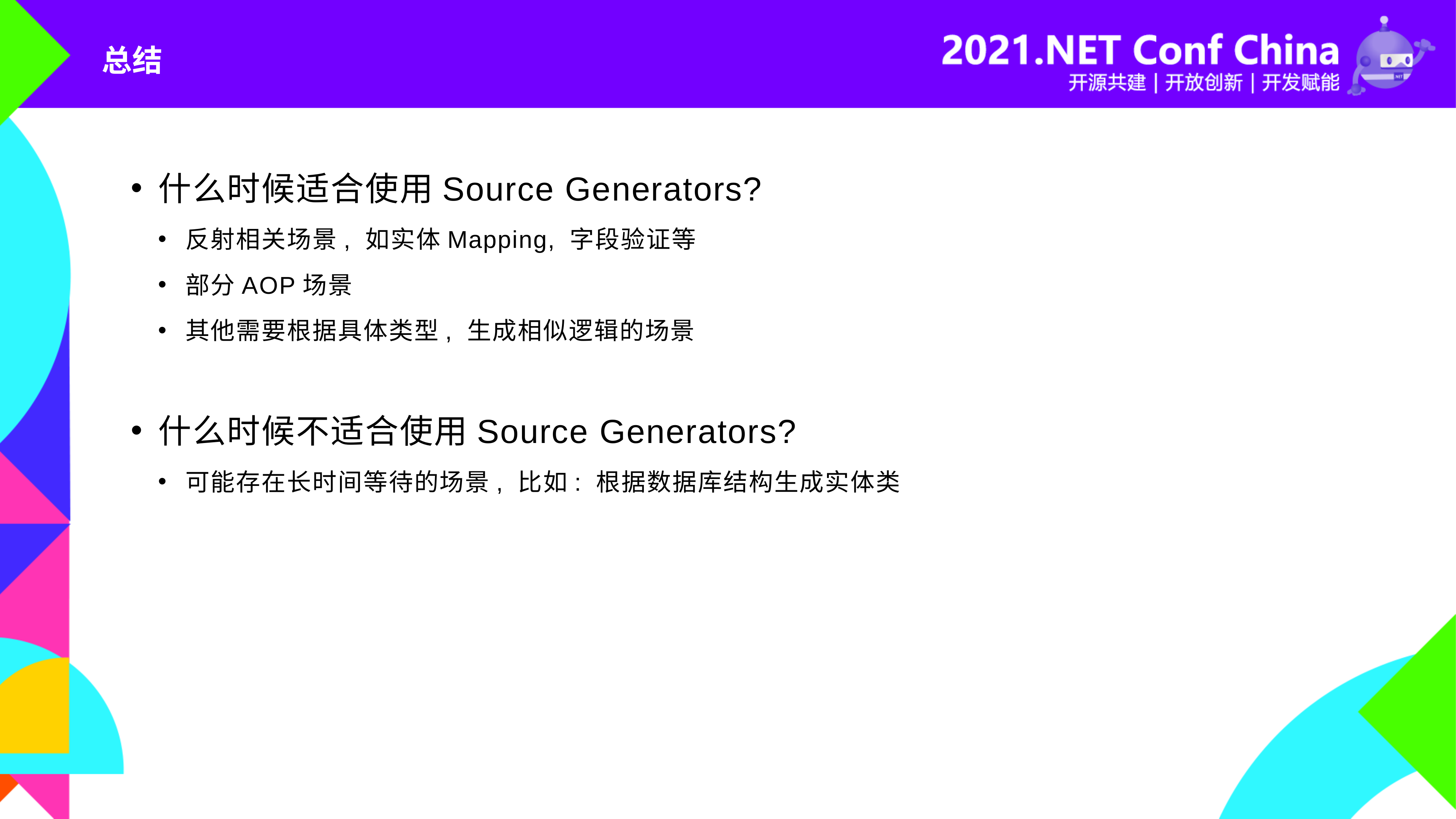

总结
什么时候适合使用Source Generators?
反射相关场景, 如实体Mapping, 字段验证等
部分AOP场景
其他需要根据具体类型, 生成相似逻辑的场景

什么时候不适合使用Source Generators?
可能存在长时间等待的场景, 比如: 根据数据库结构生成实体类